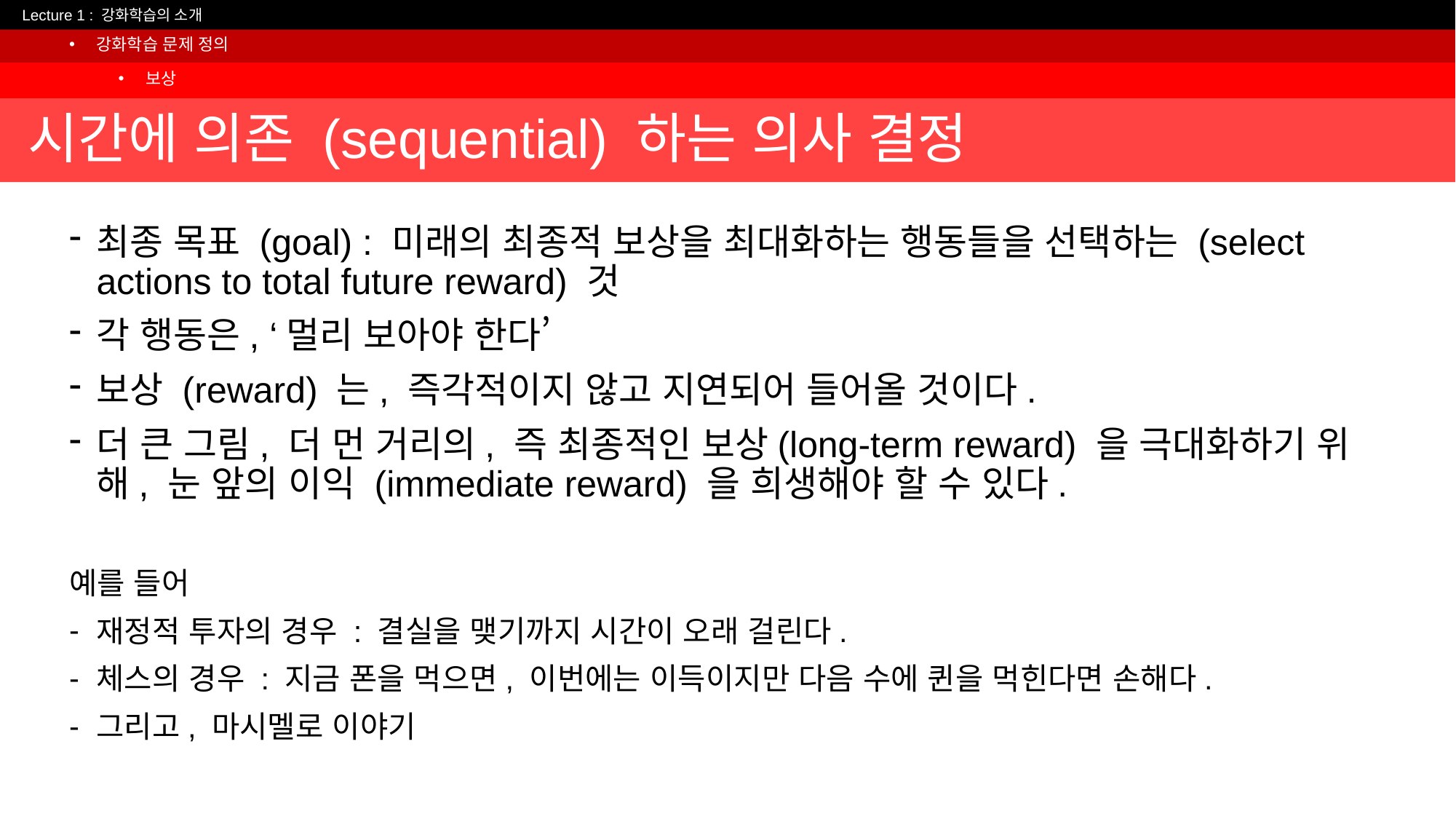

강화학습 문제 정의
보상
# 시간에 의존 (sequential) 하는 의사 결정
최종 목표 (goal) : 미래의 최종적 보상을 최대화하는 행동들을 선택하는 (select actions to total future reward) 것
각 행동은, ‘멀리 보아야 한다’
보상 (reward) 는, 즉각적이지 않고 지연되어 들어올 것이다.
더 큰 그림, 더 먼 거리의, 즉 최종적인 보상(long-term reward) 을 극대화하기 위해, 눈 앞의 이익 (immediate reward) 을 희생해야 할 수 있다.

예를 들어
재정적 투자의 경우 : 결실을 맺기까지 시간이 오래 걸린다.
체스의 경우 : 지금 폰을 먹으면, 이번에는 이득이지만 다음 수에 퀸을 먹힌다면 손해다.
그리고, 마시멜로 이야기